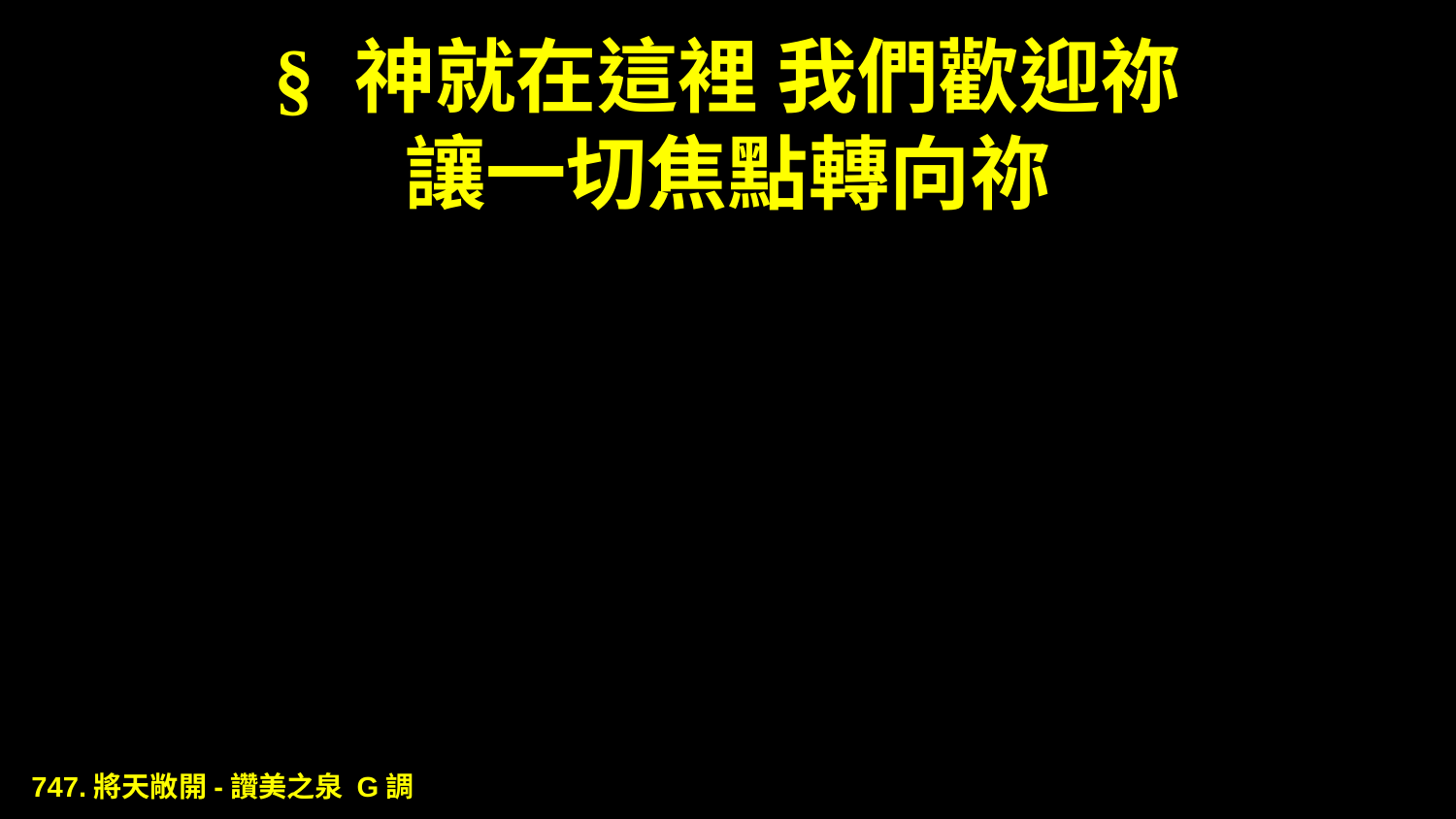

# § 神就在這裡 我們歡迎祢 讓一切焦點轉向祢
747.將天敞開-讚美之泉 G調